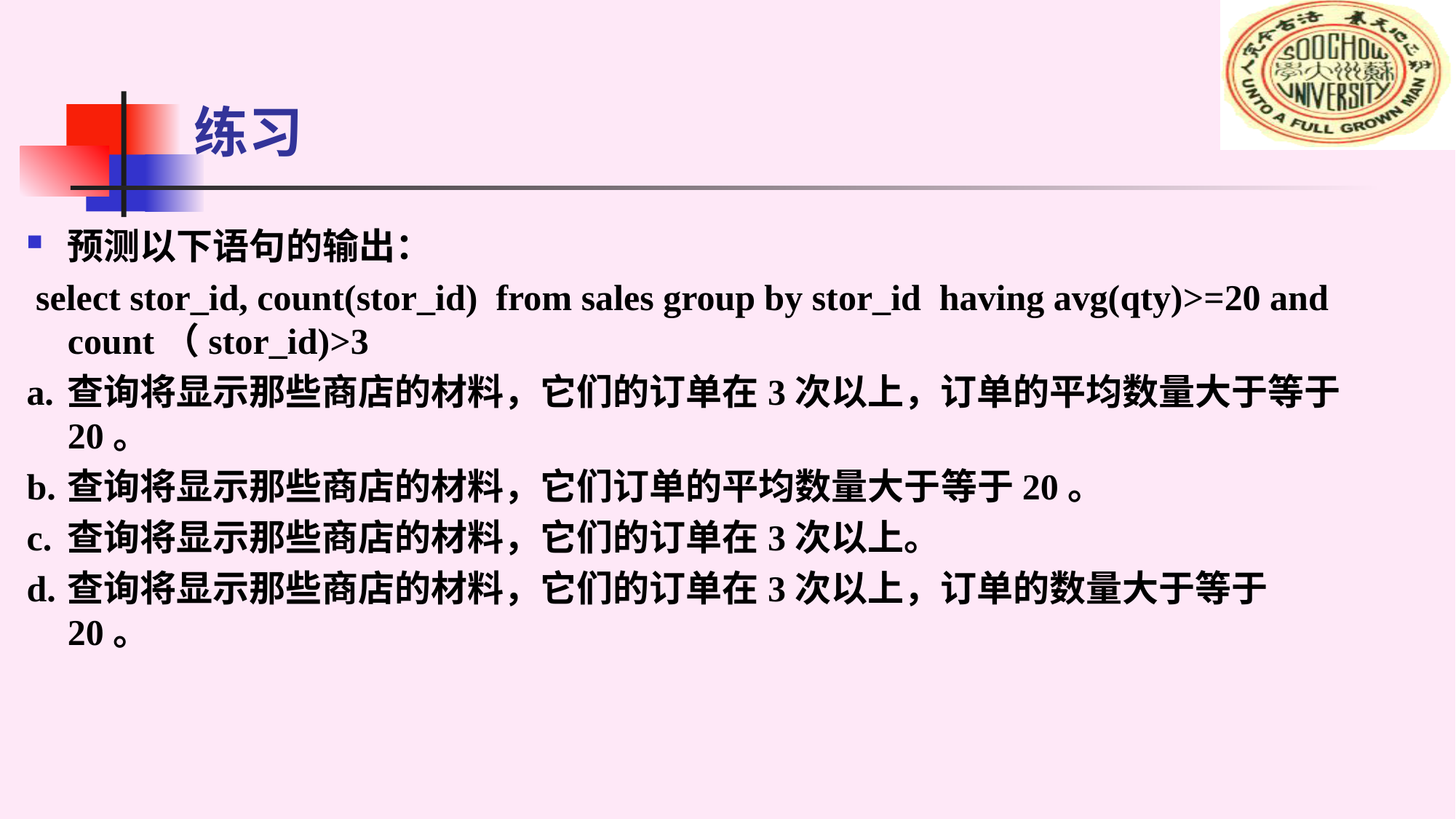

# 练习
预测以下语句的输出：
 select stor_id, count(stor_id)  from sales group by stor_id  having avg(qty)>=20 and count（stor_id)>3
a.	查询将显示那些商店的材料，它们的订单在3次以上，订单的平均数量大于等于20。
b.	查询将显示那些商店的材料，它们订单的平均数量大于等于20。
c.	查询将显示那些商店的材料，它们的订单在3次以上。
d.	查询将显示那些商店的材料，它们的订单在3次以上，订单的数量大于等于20。